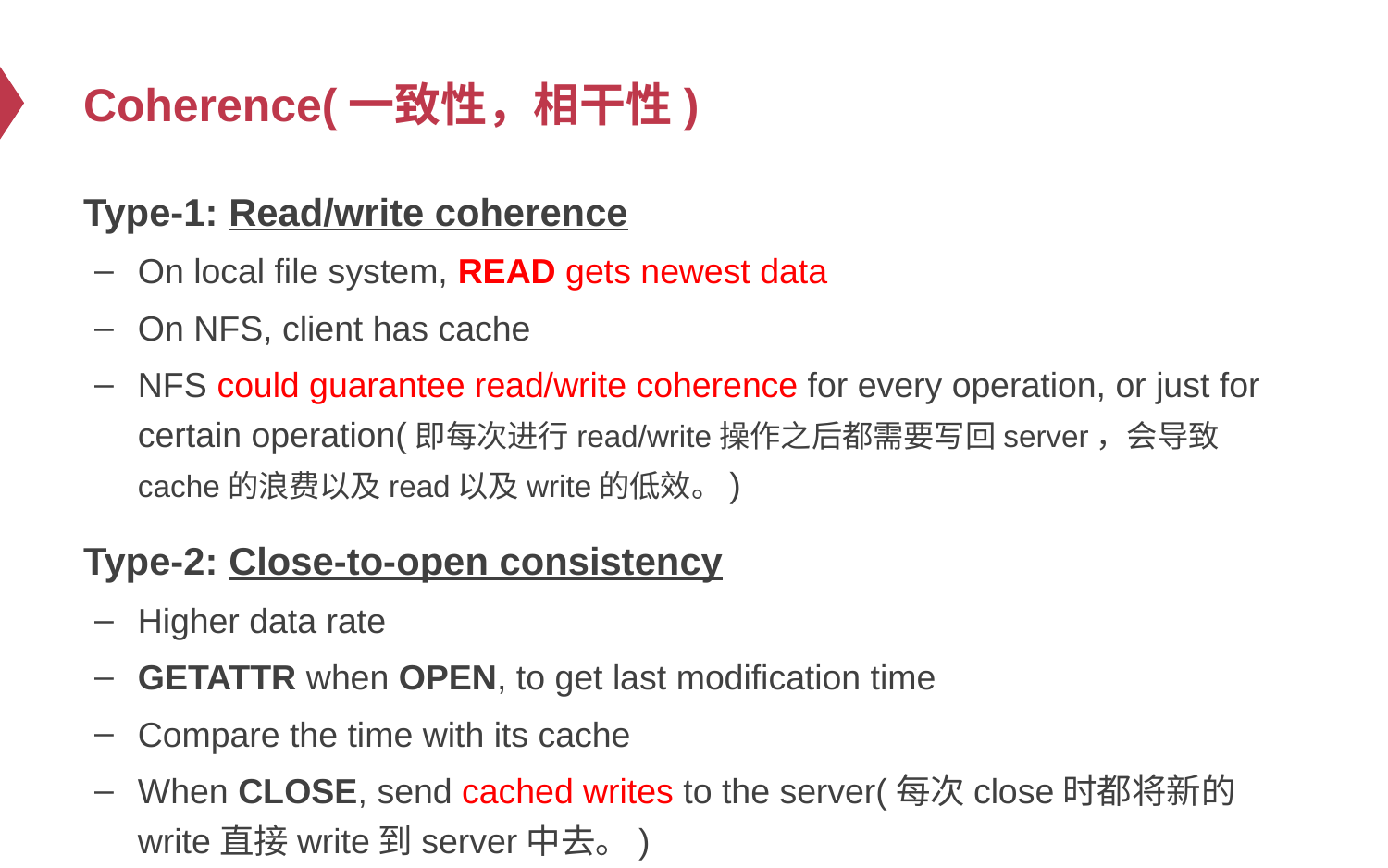

# Coherence(一致性，相干性)
Type-1: Read/write coherence
On local file system, READ gets newest data
On NFS, client has cache
NFS could guarantee read/write coherence for every operation, or just for certain operation(即每次进行read/write操作之后都需要写回server，会导致cache的浪费以及read以及write的低效。)
Type-2: Close-to-open consistency
Higher data rate
GETATTR when OPEN, to get last modification time
Compare the time with its cache
When CLOSE, send cached writes to the server(每次close时都将新的write直接write到server中去。)
27